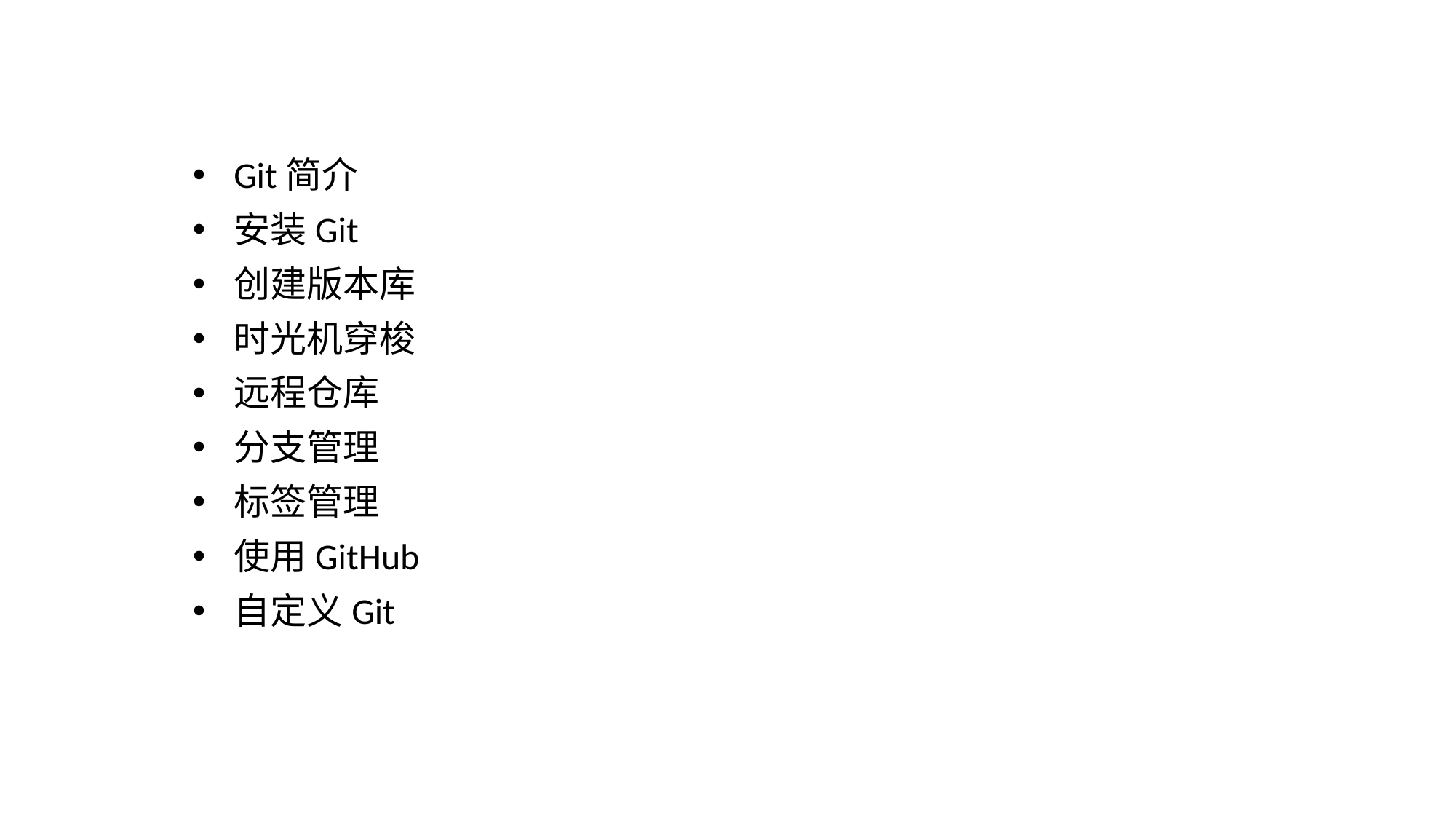

Git简介
安装Git
创建版本库
时光机穿梭
远程仓库
分支管理
标签管理
使用GitHub
自定义Git